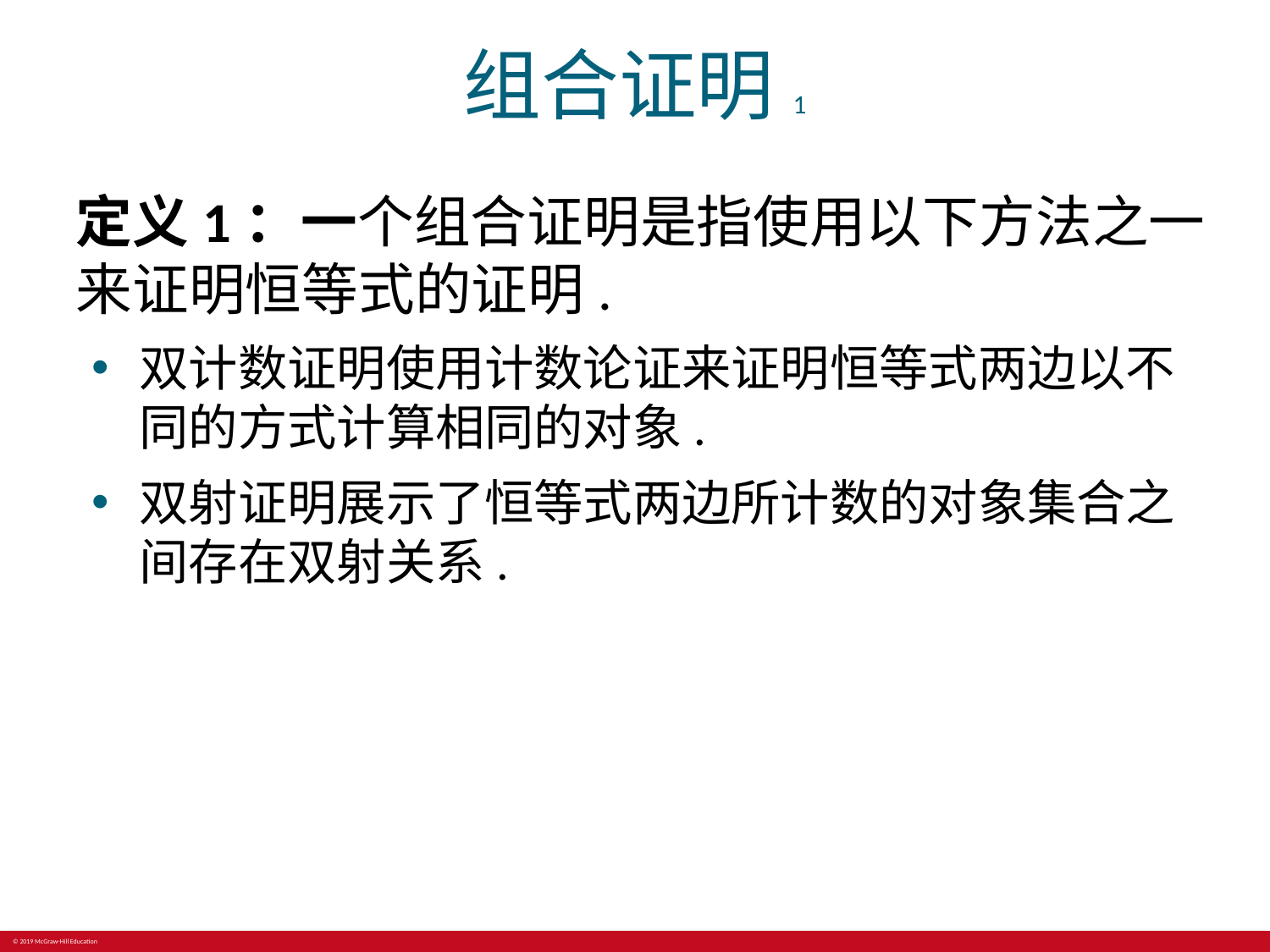

# 组合证明1
定义1：一个组合证明是指使用以下方法之一来证明恒等式的证明.
双计数证明使用计数论证来证明恒等式两边以不同的方式计算相同的对象.
双射证明展示了恒等式两边所计数的对象集合之间存在双射关系.